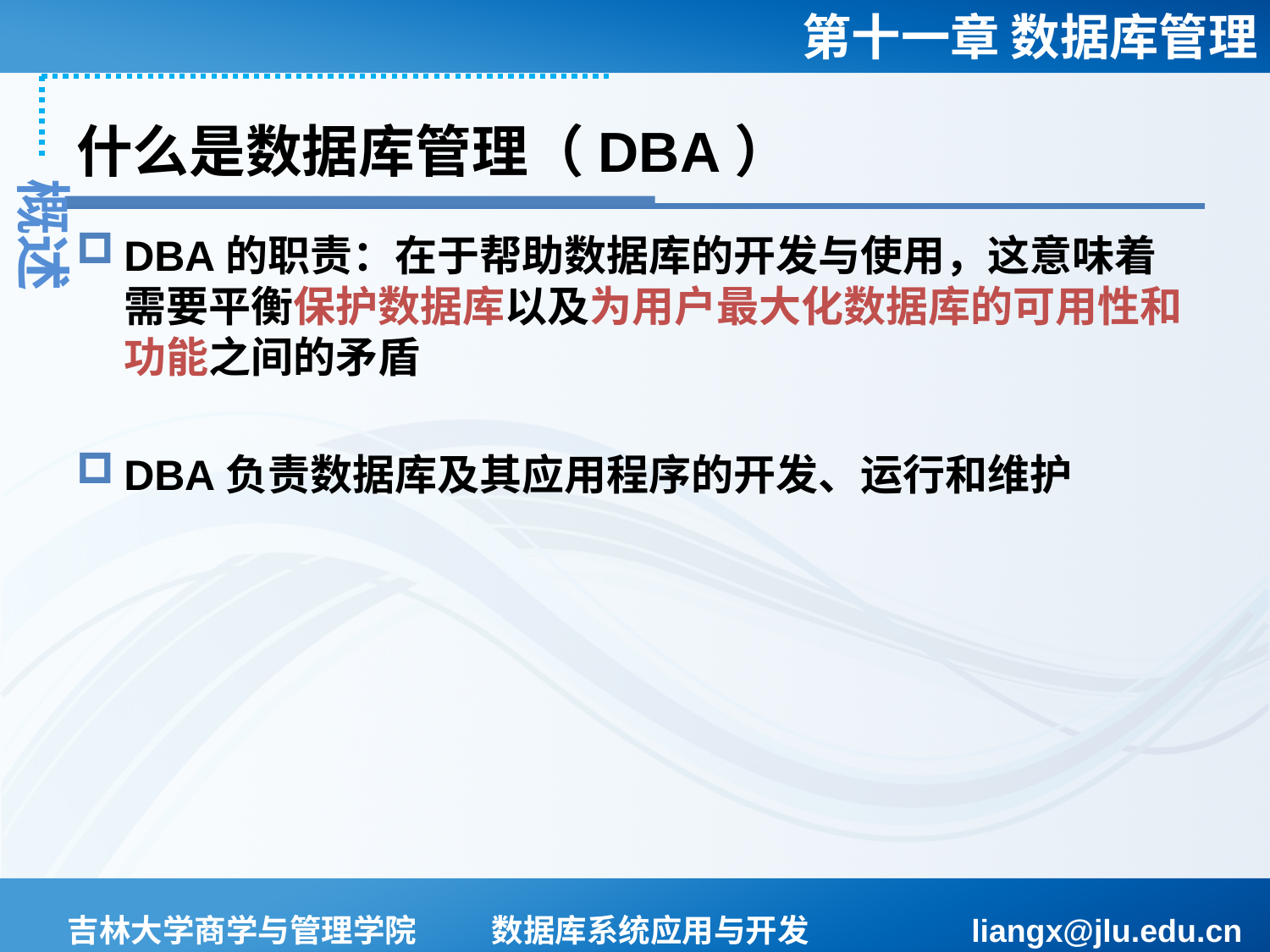

# 什么是数据库管理（DBA）
概述
DBA的职责：在于帮助数据库的开发与使用，这意味着需要平衡保护数据库以及为用户最大化数据库的可用性和功能之间的矛盾

DBA负责数据库及其应用程序的开发、运行和维护